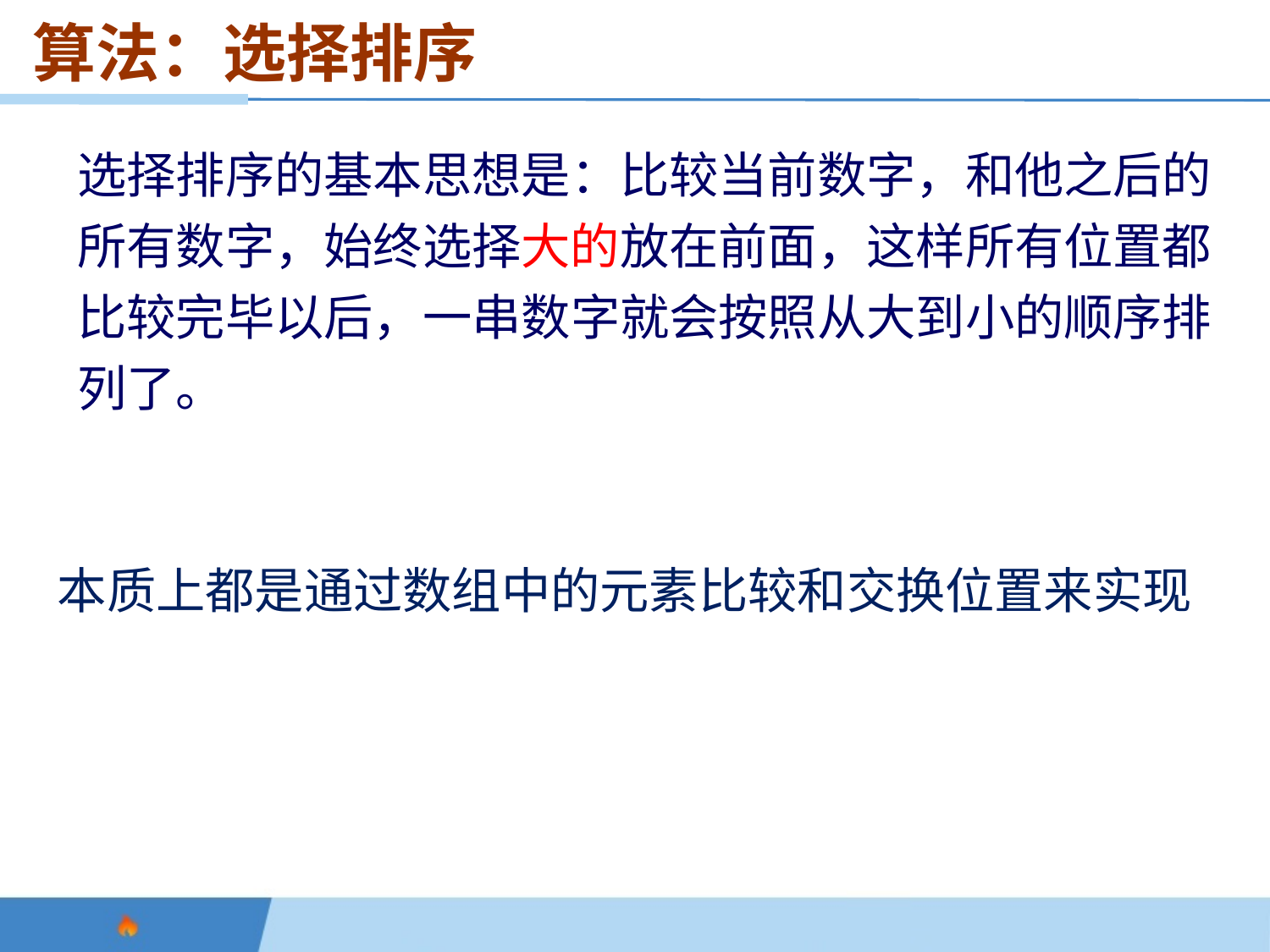

算法：选择排序
选择排序的基本思想是：比较当前数字，和他之后的所有数字，始终选择大的放在前面，这样所有位置都比较完毕以后，一串数字就会按照从大到小的顺序排列了。
本质上都是通过数组中的元素比较和交换位置来实现